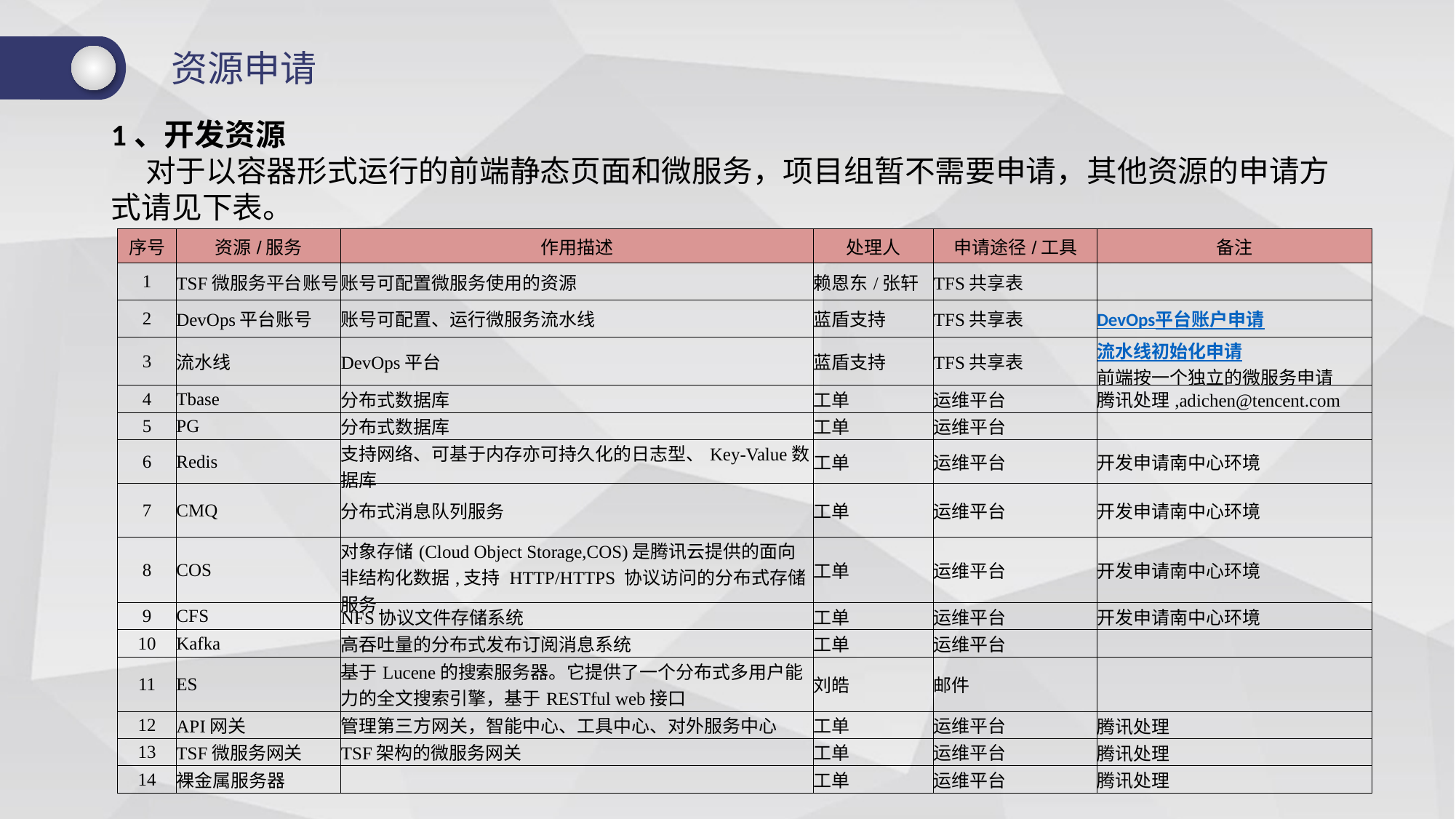

资源申请
1、开发资源
    对于以容器形式运行的前端静态页面和微服务，项目组暂不需要申请，其他资源的申请方式请见下表。

| 序号 | 资源/服务 | 作用描述 | 处理人 | 申请途径/工具 | 备注 |
| --- | --- | --- | --- | --- | --- |
| 1 | TSF微服务平台账号 | 账号可配置微服务使用的资源 | 赖恩东/张轩 | TFS共享表 |  |
| 2 | DevOps平台账号 | 账号可配置、运行微服务流水线 | 蓝盾支持 | TFS共享表 | DevOps平台账户申请 |
| 3 | 流水线 | DevOps平台 | 蓝盾支持 | TFS共享表 | 流水线初始化申请 前端按一个独立的微服务申请 |
| 4 | Tbase | 分布式数据库 | 工单 | 运维平台 | 腾讯处理,adichen@tencent.com |
| 5 | PG | 分布式数据库 | 工单 | 运维平台 |  |
| 6 | Redis | 支持网络、可基于内存亦可持久化的日志型、Key-Value数据库 | 工单 | 运维平台 | 开发申请南中心环境 |
| 7 | CMQ | 分布式消息队列服务 | 工单 | 运维平台 | 开发申请南中心环境 |
| 8 | COS | 对象存储(Cloud Object Storage,COS)是腾讯云提供的面向非结构化数据,支持 HTTP/HTTPS 协议访问的分布式存储服务 | 工单 | 运维平台 | 开发申请南中心环境 |
| 9 | CFS | NFS协议文件存储系统 | 工单 | 运维平台 | 开发申请南中心环境 |
| 10 | Kafka | 高吞吐量的分布式发布订阅消息系统 | 工单 | 运维平台 |  |
| 11 | ES | 基于Lucene的搜索服务器。它提供了一个分布式多用户能力的全文搜索引擎，基于RESTful web接口 | 刘皓 | 邮件 |  |
| 12 | API网关 | 管理第三方网关，智能中心、工具中心、对外服务中心 | 工单 | 运维平台 | 腾讯处理 |
| 13 | TSF微服务网关 | TSF架构的微服务网关 | 工单 | 运维平台 | 腾讯处理 |
| 14 | 裸金属服务器 |  | 工单 | 运维平台 | 腾讯处理 |